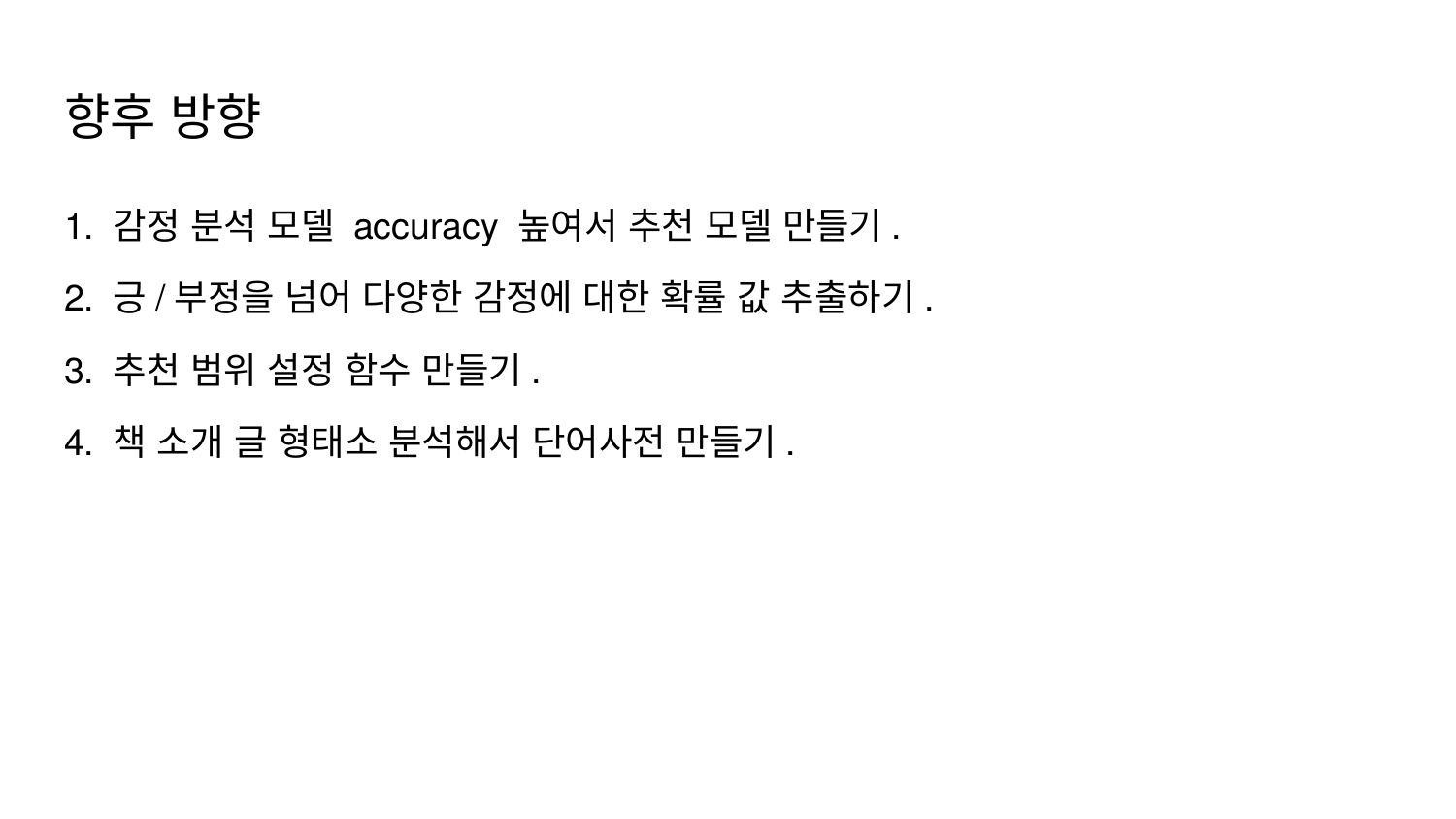

# 향후 방향
1. 감정 분석 모델 accuracy 높여서 추천 모델 만들기.
2. 긍/부정을 넘어 다양한 감정에 대한 확률 값 추출하기.
3. 추천 범위 설정 함수 만들기.
4. 책 소개 글 형태소 분석해서 단어사전 만들기.